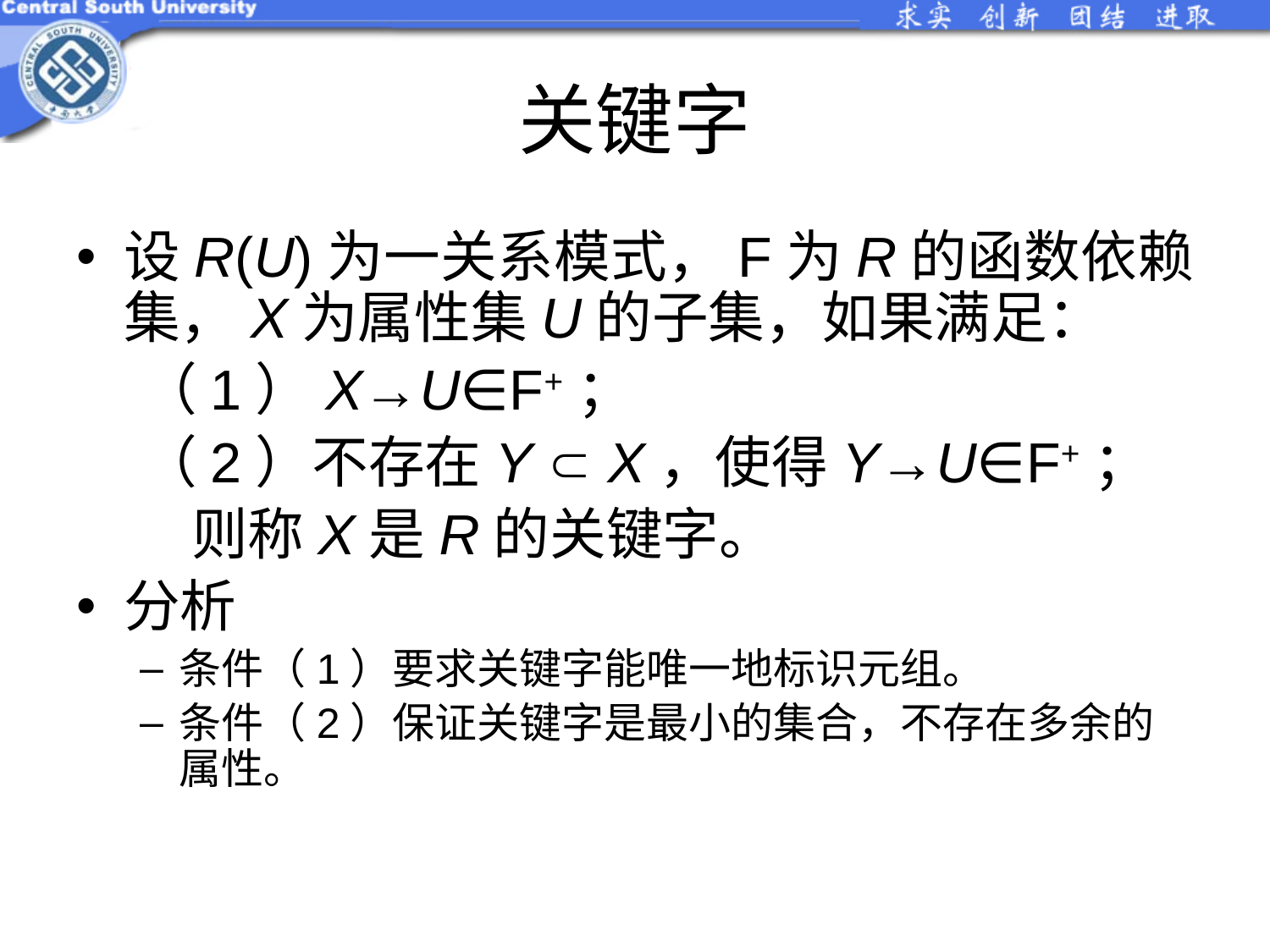

# 关键字
设R(U)为一关系模式，F为R的函数依赖集，X为属性集U的子集，如果满足：
    （1）X→U∈F+；
    （2）不存在Y ⊂ X，使得Y→U∈F+；
        则称X是R的关键字。
分析
条件（1）要求关键字能唯一地标识元组。
条件（2）保证关键字是最小的集合，不存在多余的属性。